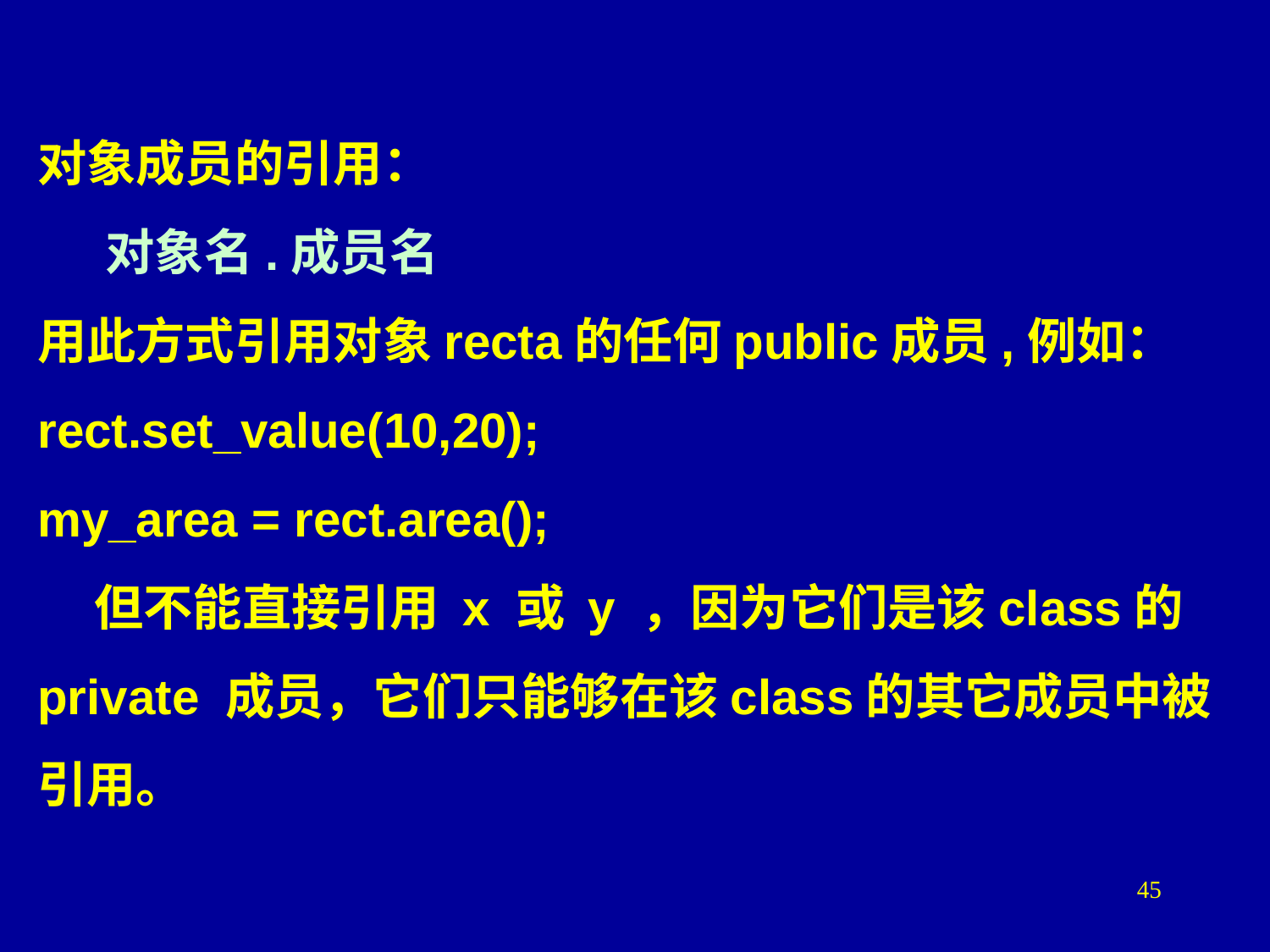

对象成员的引用：
     对象名.成员名
用此方式引用对象recta的任何public成员,例如：
rect.set_value(10,20);
my_area = rect.area();
    但不能直接引用 x 或 y ，因为它们是该class的 private 成员，它们只能够在该class的其它成员中被引用。
45